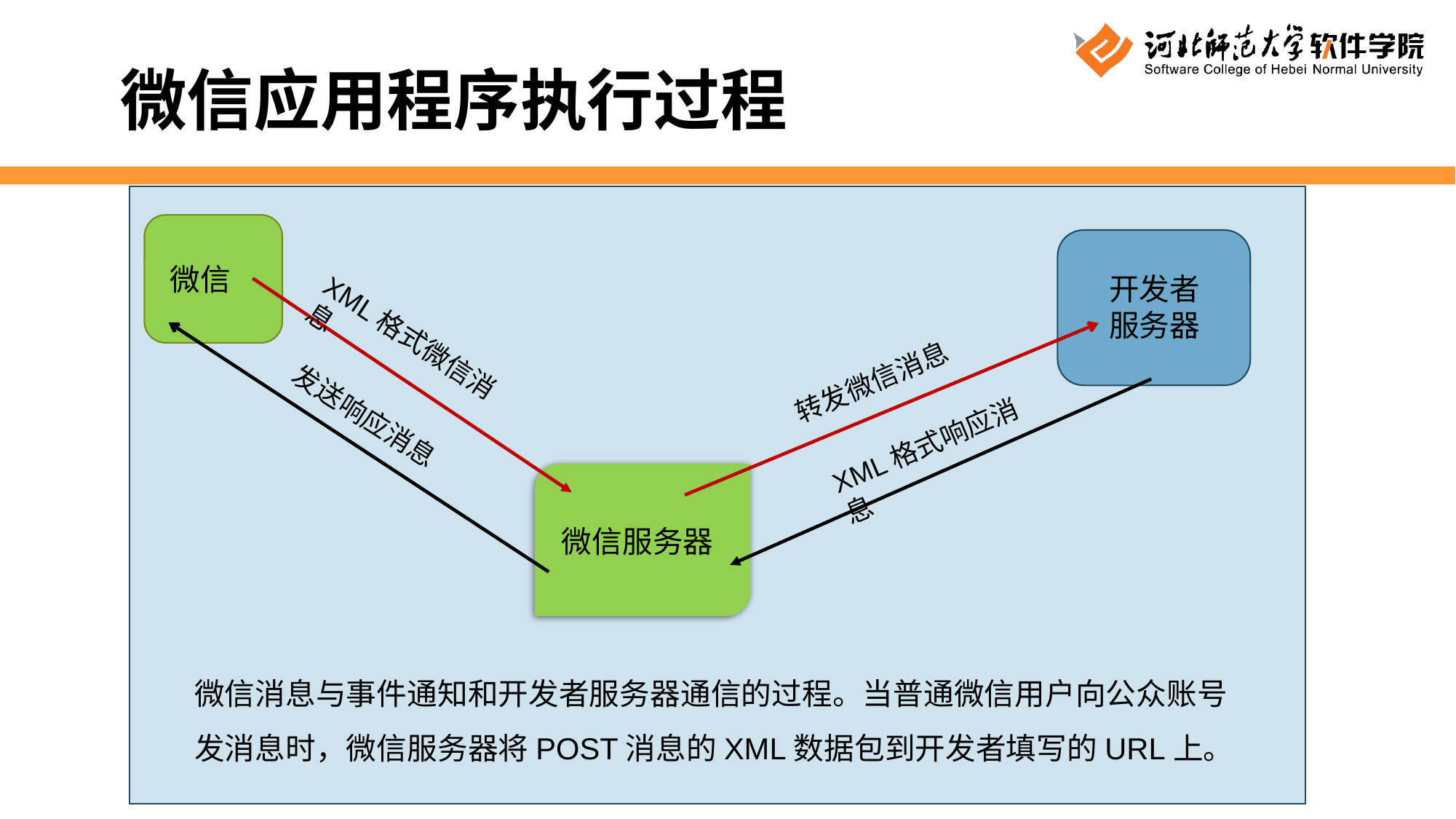

微信应用程序执行过程

微信
开发者服务器
XML格式微信消息
转发微信消息
发送响应消息
XML格式响应消息

微信服务器
微信消息与事件通知和开发者服务器通信的过程。当普通微信用户向公众账号发消息时，微信服务器将POST消息的XML数据包到开发者填写的URL上。